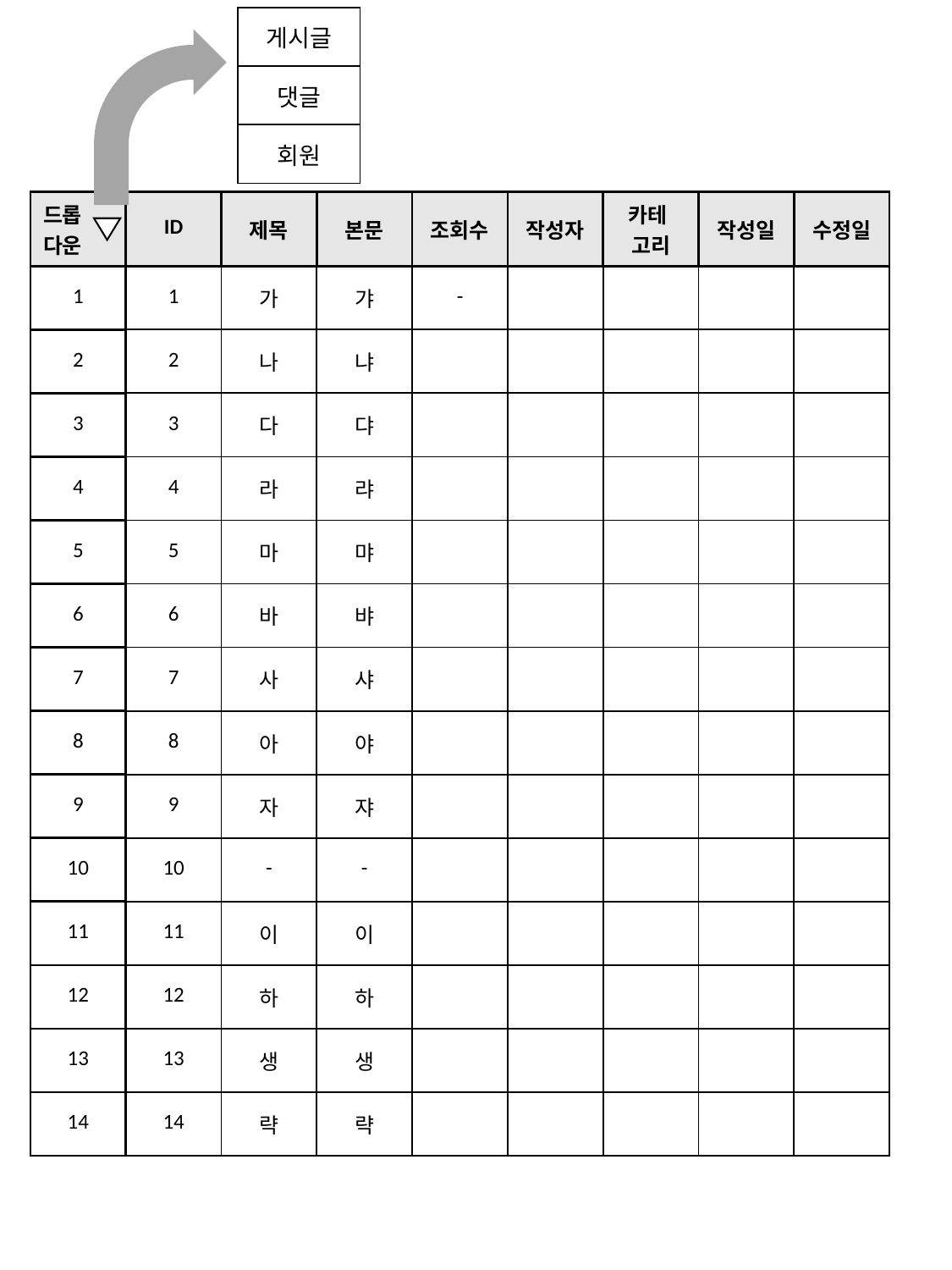

| 게시글 |
| --- |
| 댓글 |
| 회원 |

| 드롭 다운 | ID | 제목 | 본문 | 조회수 | 작성자 | 카테 고리 | 작성일 | 수정일 |
| --- | --- | --- | --- | --- | --- | --- | --- | --- |
| 1 | 1 | 가 | 갸 | - |  |  |  |  |
| 2 | 2 | 나 | 냐 |  |  |  |  |  |
| 3 | 3 | 다 | 댜 |  |  |  |  |  |
| 4 | 4 | 라 | 랴 |  |  |  |  |  |
| 5 | 5 | 마 | 먀 |  |  |  |  |  |
| 6 | 6 | 바 | 뱌 |  |  |  |  |  |
| 7 | 7 | 사 | 샤 |  |  |  |  |  |
| 8 | 8 | 아 | 야 |  |  |  |  |  |
| 9 | 9 | 자 | 쟈 |  |  |  |  |  |
| 10 | 10 | - | - |  |  |  |  |  |
| 11 | 11 | 이 | 이 |  |  |  |  |  |
| 12 | 12 | 하 | 하 |  |  |  |  |  |
| 13 | 13 | 생 | 생 |  |  |  |  |  |
| 14 | 14 | 략 | 략 |  |  |  |  |  |